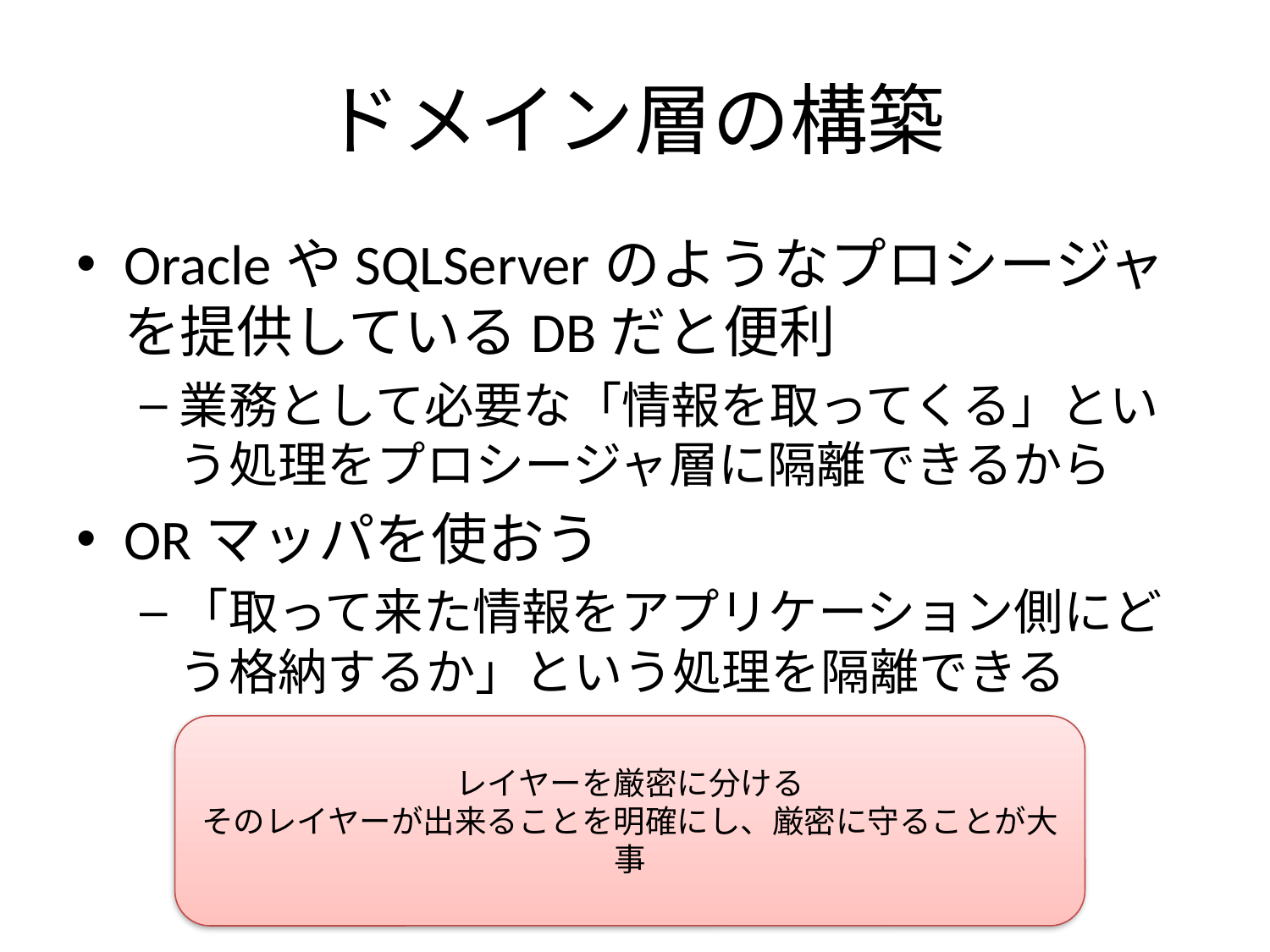

# ドメイン層の構築
OracleやSQLServerのようなプロシージャを提供しているDBだと便利
業務として必要な「情報を取ってくる」という処理をプロシージャ層に隔離できるから
ORマッパを使おう
「取って来た情報をアプリケーション側にどう格納するか」という処理を隔離できる
レイヤーを厳密に分ける
そのレイヤーが出来ることを明確にし、厳密に守ることが大事